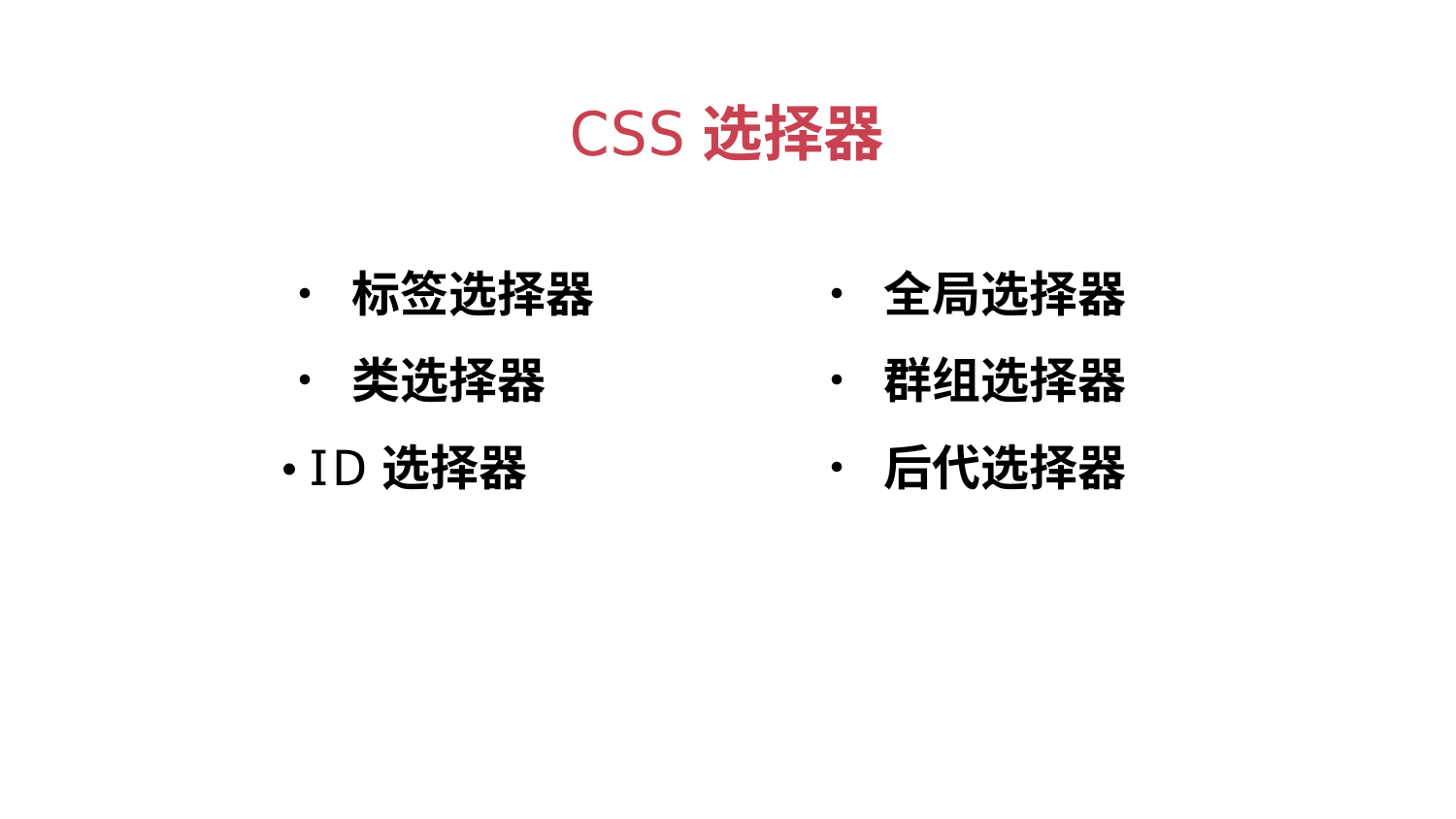

CSS选择器
• 标签选择器

• 类选择器

• ID选择器
• 全局选择器

• 群组选择器

• 后代选择器